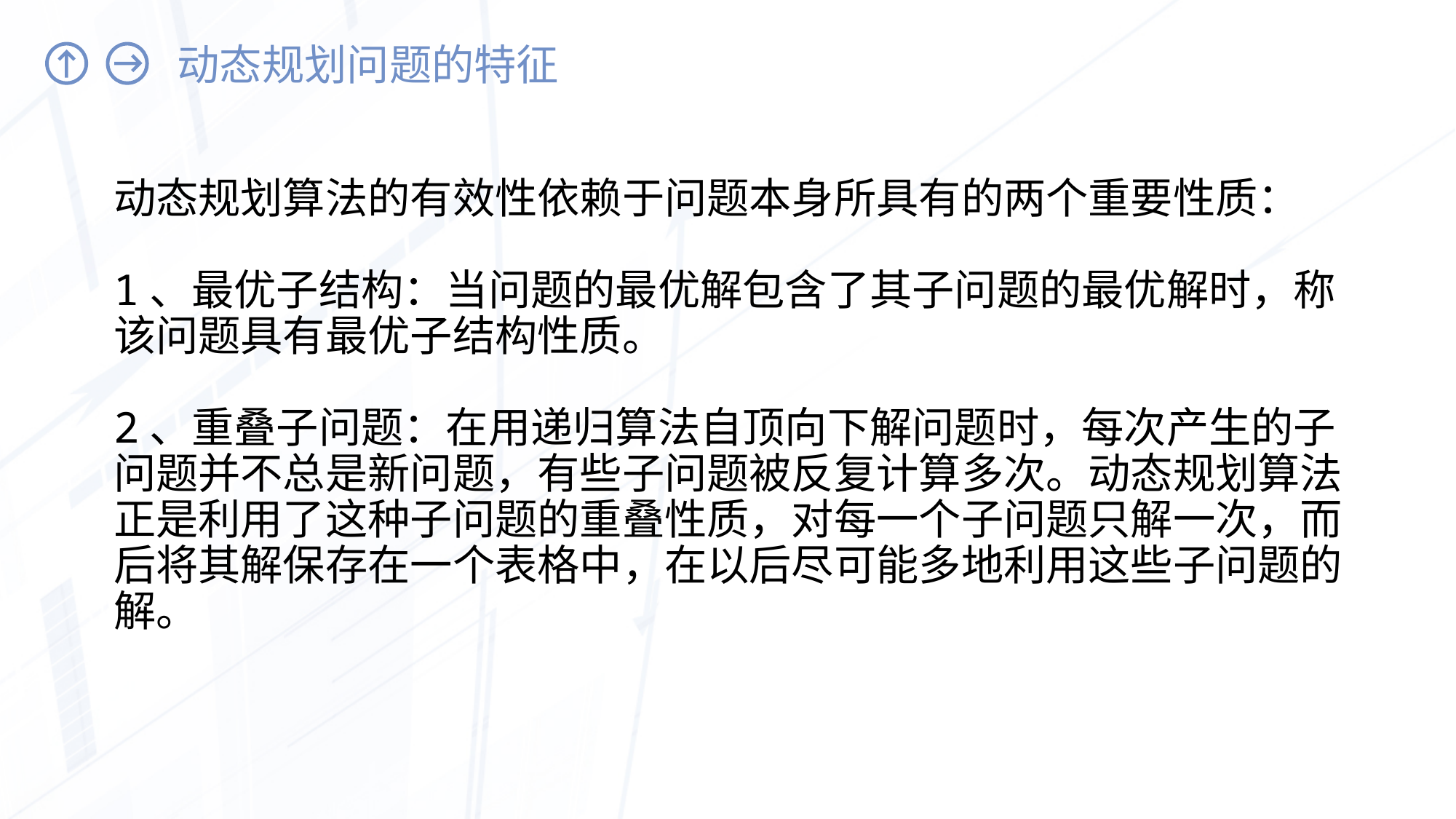

# 动态规划问题的特征
动态规划算法的有效性依赖于问题本身所具有的两个重要性质：

1、最优子结构：当问题的最优解包含了其子问题的最优解时，称该问题具有最优子结构性质。

2、重叠子问题：在用递归算法自顶向下解问题时，每次产生的子问题并不总是新问题，有些子问题被反复计算多次。动态规划算法正是利用了这种子问题的重叠性质，对每一个子问题只解一次，而后将其解保存在一个表格中，在以后尽可能多地利用这些子问题的解。